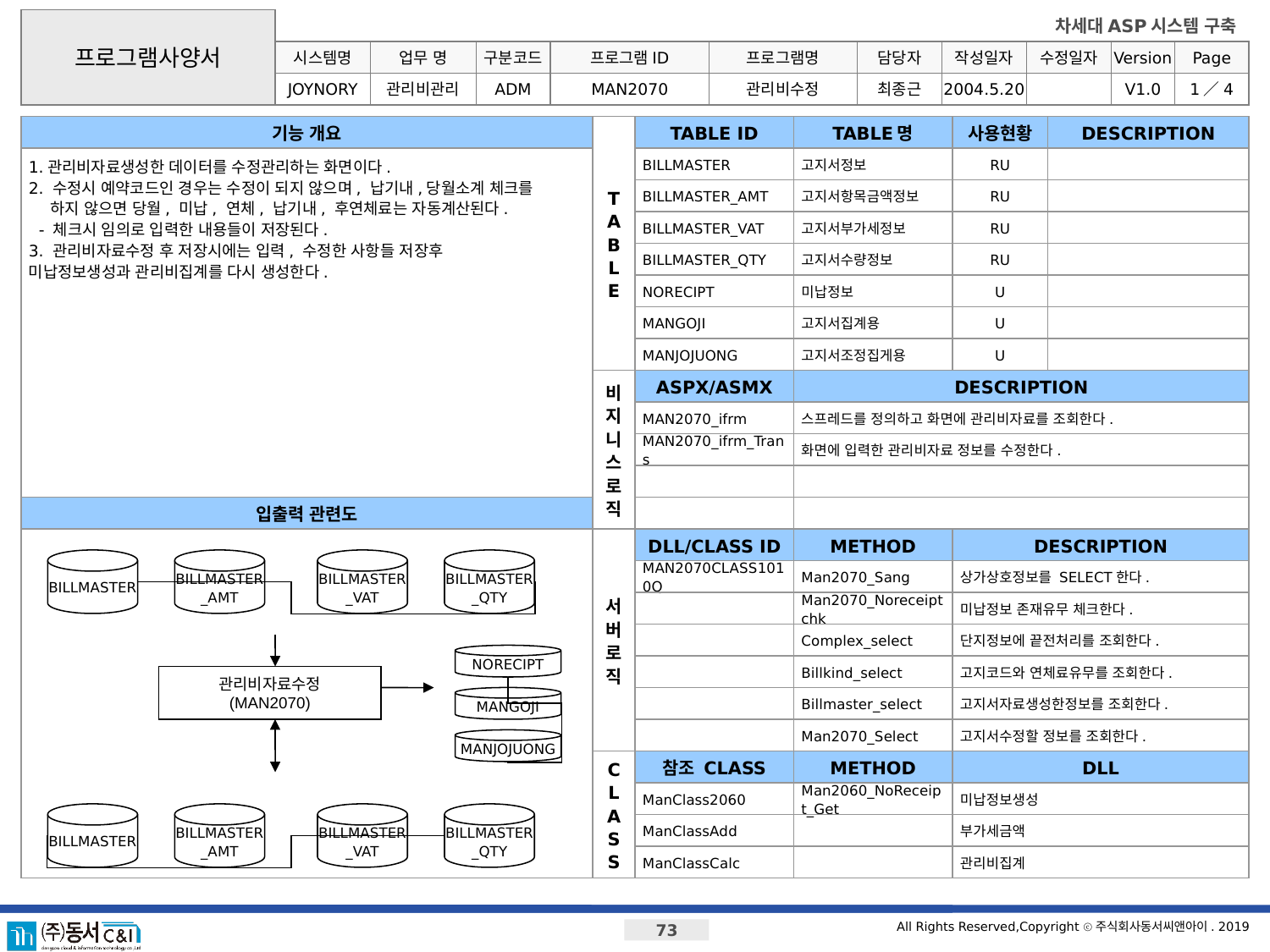

프로그램사양서
시스템명
업무 명
구분코드
프로그램ID
프로그램명
JOYNORY
관리비관리
ADM
MAN2070
관리비수정
최종근
2004.5.20

V1.0
1／4
기능 개요
T
A
B
L
E
TABLE ID
TABLE명
사용현황
DESCRIPTION
1.관리비자료생성한 데이터를 수정관리하는 화면이다.
2. 수정시 예약코드인 경우는 수정이 되지 않으며, 납기내,당월소계 체크를
    하지 않으면 당월, 미납, 연체, 납기내, 후연체료는 자동계산된다.
  - 체크시 임의로 입력한 내용들이 저장된다.
3. 관리비자료수정 후 저장시에는 입력, 수정한 사항들 저장후
미납정보생성과 관리비집계를 다시 생성한다.

BILLMASTER

고지서정보

RU

BILLMASTER_AMT

고지서항목금액정보

RU

BILLMASTER_VAT

고지서부가세정보

RU

BILLMASTER_QTY

고지서수량정보

RU

NORECIPT
미납정보
U

MANGOJI
고지서집계용
U

MANJOJUONG
고지서조정집게용
U

비지니스로직
ASPX/ASMX
DESCRIPTION
MAN2070_ifrm
스프레드를 정의하고 화면에 관리비자료를 조회한다.
MAN2070_ifrm_Trans
화면에 입력한 관리비자료 정보를 수정한다.

입출력 관련도

서버로직
DLL/CLASS ID
METHOD
DESCRIPTION
BILLMASTER
BILLMASTER
_AMT
BILLMASTER
_VAT
BILLMASTER
_QTY
MAN2070CLASS1010Q
Man2070_Sang
상가상호정보를 SELECT한다.

Man2070_Noreceiptchk
미납정보 존재유무 체크한다.

Complex_select
단지정보에 끝전처리를 조회한다.

NORECIPT

Billkind_select
고지코드와 연체료유무를 조회한다.
관리비자료수정
(MAN2070)

MANGOJI

Billmaster_select
고지서자료생성한정보를 조회한다.

Man2070_Select
고지서수정할 정보를 조회한다.
MANJOJUONG
C
L
A
S
S
참조 CLASS
METHOD
DLL
ManClass2060
Man2060_NoReceipt_Get
미납정보생성
BILLMASTER
BILLMASTER
_AMT
BILLMASTER
_VAT
BILLMASTER
_QTY
ManClassAdd

부가세금액
ManClassCalc

관리비집계